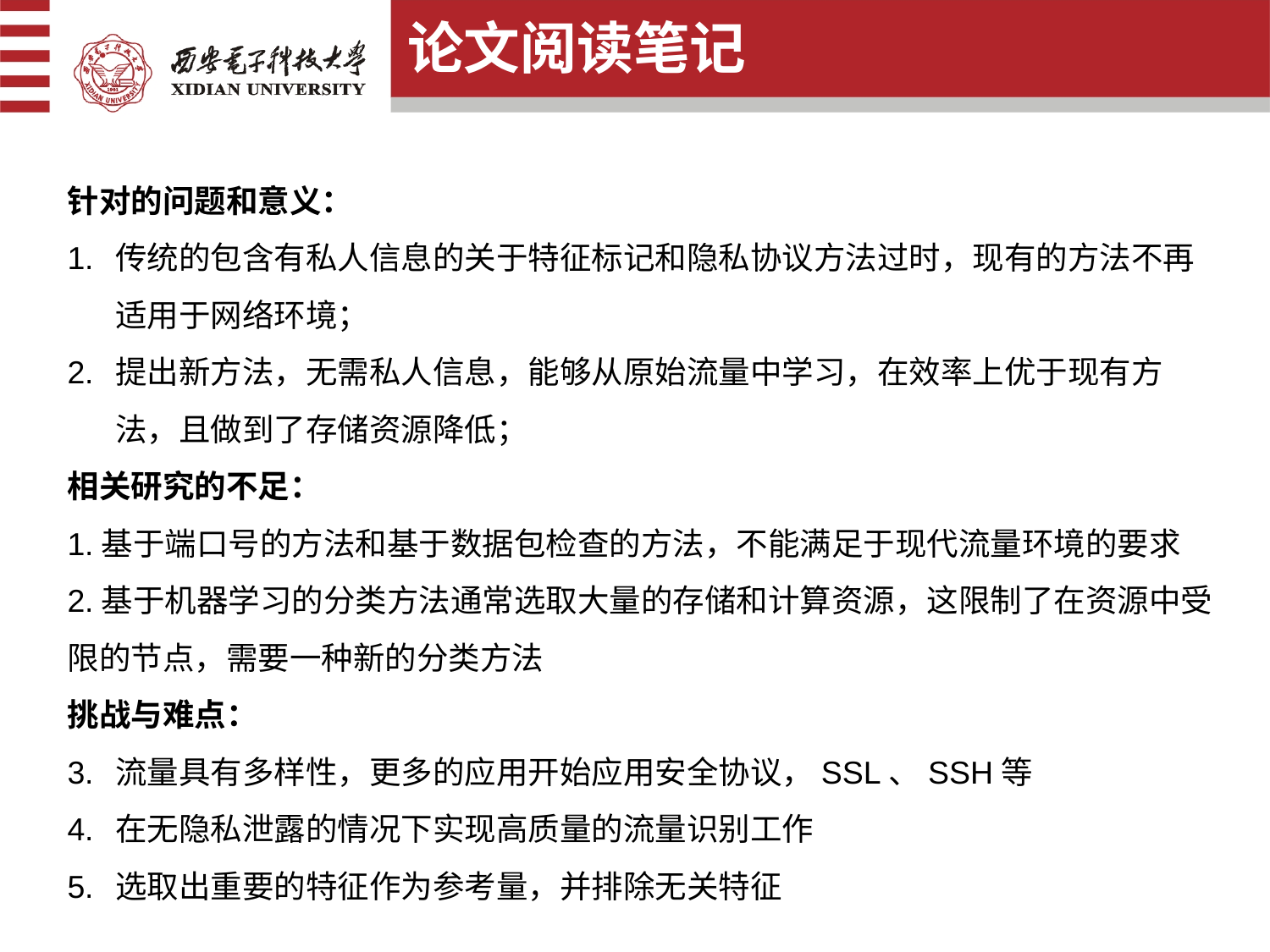

论文阅读笔记
针对的问题和意义：
传统的包含有私人信息的关于特征标记和隐私协议方法过时，现有的方法不再适用于网络环境；
提出新方法，无需私人信息，能够从原始流量中学习，在效率上优于现有方法，且做到了存储资源降低；
相关研究的不足：
1.基于端口号的方法和基于数据包检查的方法，不能满足于现代流量环境的要求
2.基于机器学习的分类方法通常选取大量的存储和计算资源，这限制了在资源中受限的节点，需要一种新的分类方法
挑战与难点：
流量具有多样性，更多的应用开始应用安全协议，SSL、SSH等
在无隐私泄露的情况下实现高质量的流量识别工作
选取出重要的特征作为参考量，并排除无关特征